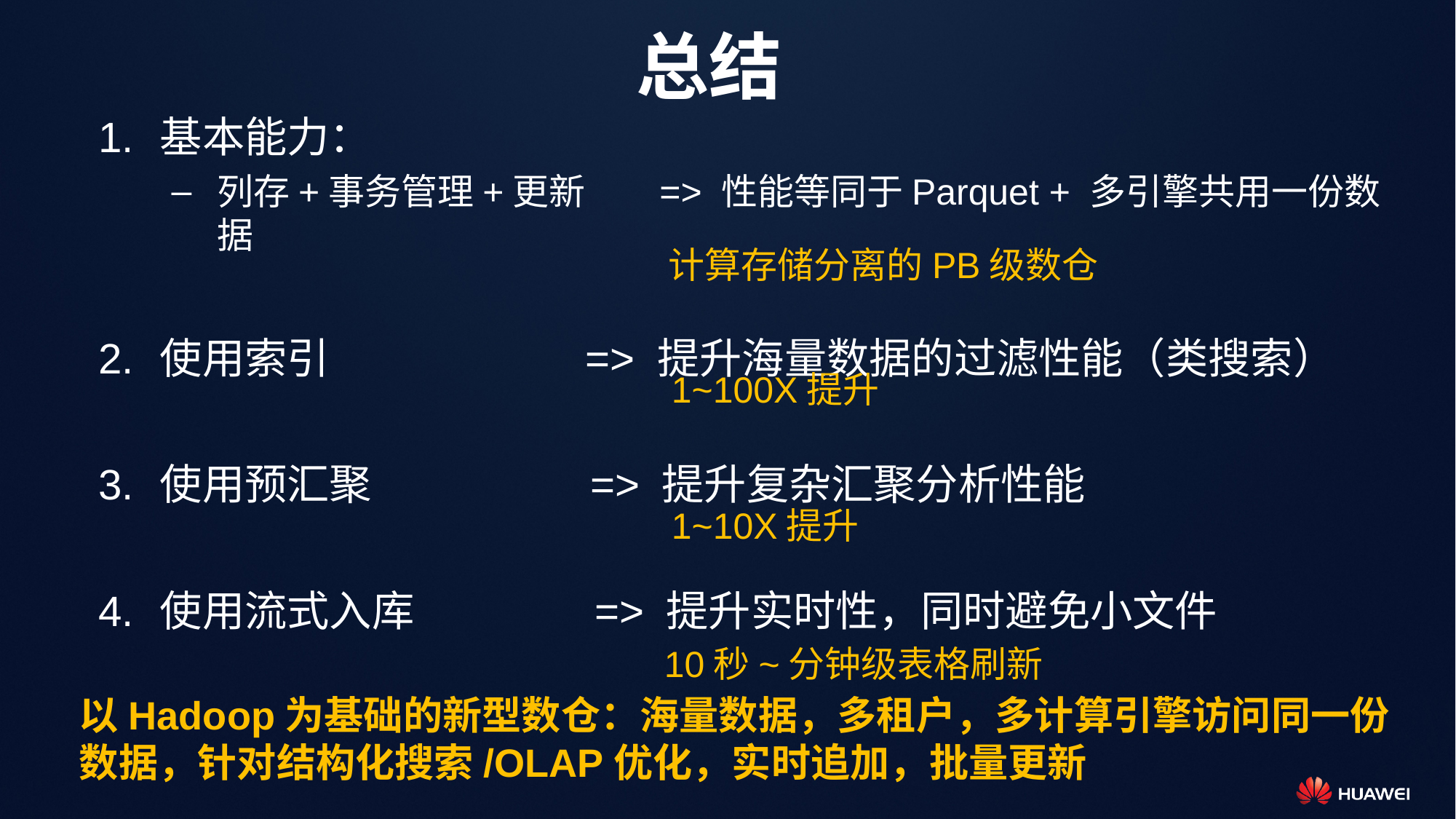

# 总结
基本能力：
列存+事务管理+更新        => 性能等同于Parquet + 多引擎共用一份数据

使用索引                          => 提升海量数据的过滤性能（类搜索）

使用预汇聚                      => 提升复杂汇聚分析性能

使用流式入库                  => 提升实时性，同时避免小文件
计算存储分离的PB级数仓
1~100X提升
1~10X提升
10秒~分钟级表格刷新
以Hadoop为基础的新型数仓：海量数据，多租户，多计算引擎访问同一份数据，针对结构化搜索/OLAP优化，实时追加，批量更新